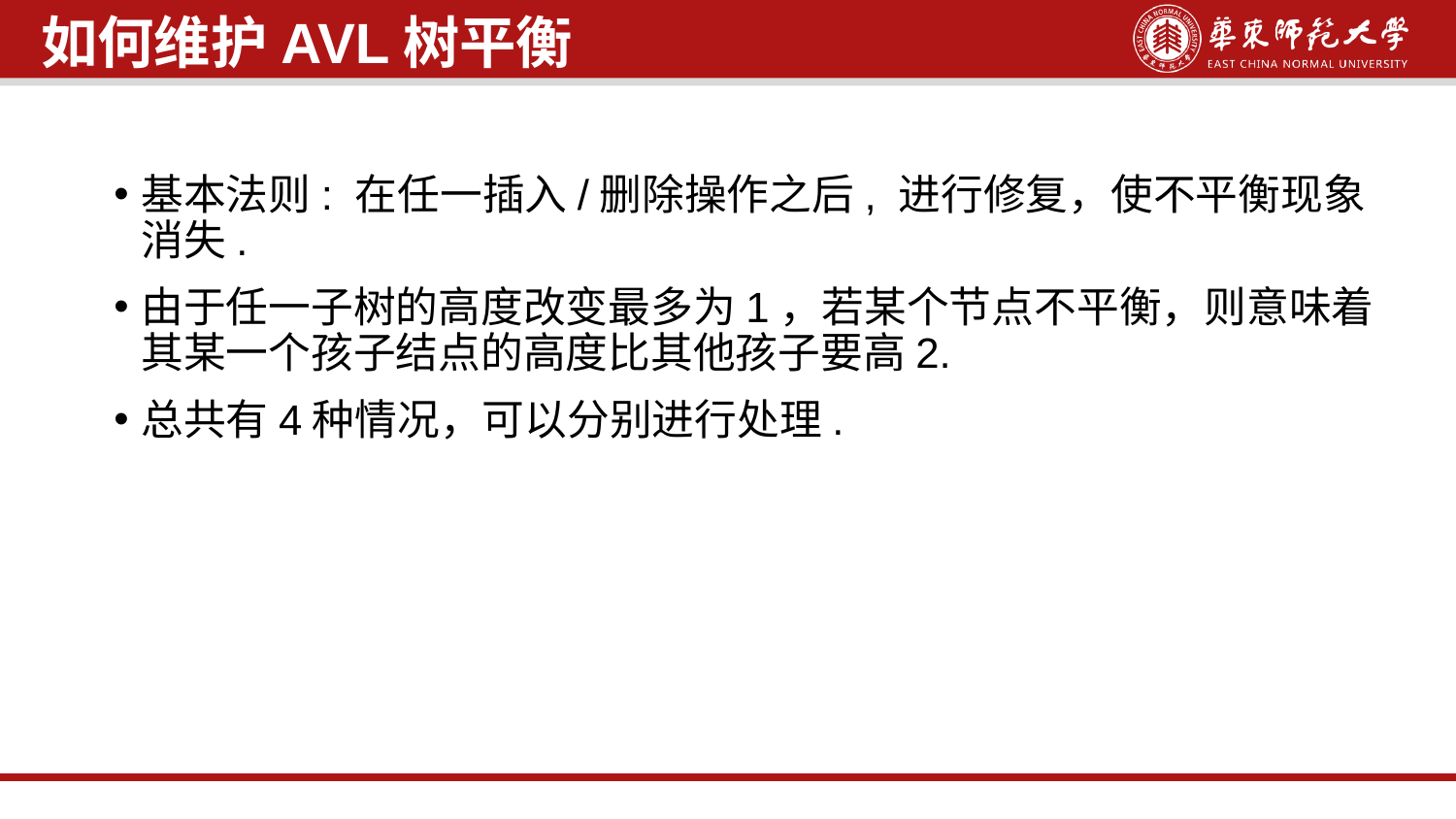

如何维护AVL树平衡
基本法则: 在任一插入/删除操作之后, 进行修复，使不平衡现象消失.
由于任一子树的高度改变最多为1，若某个节点不平衡，则意味着其某一个孩子结点的高度比其他孩子要高2.
总共有4种情况，可以分别进行处理.